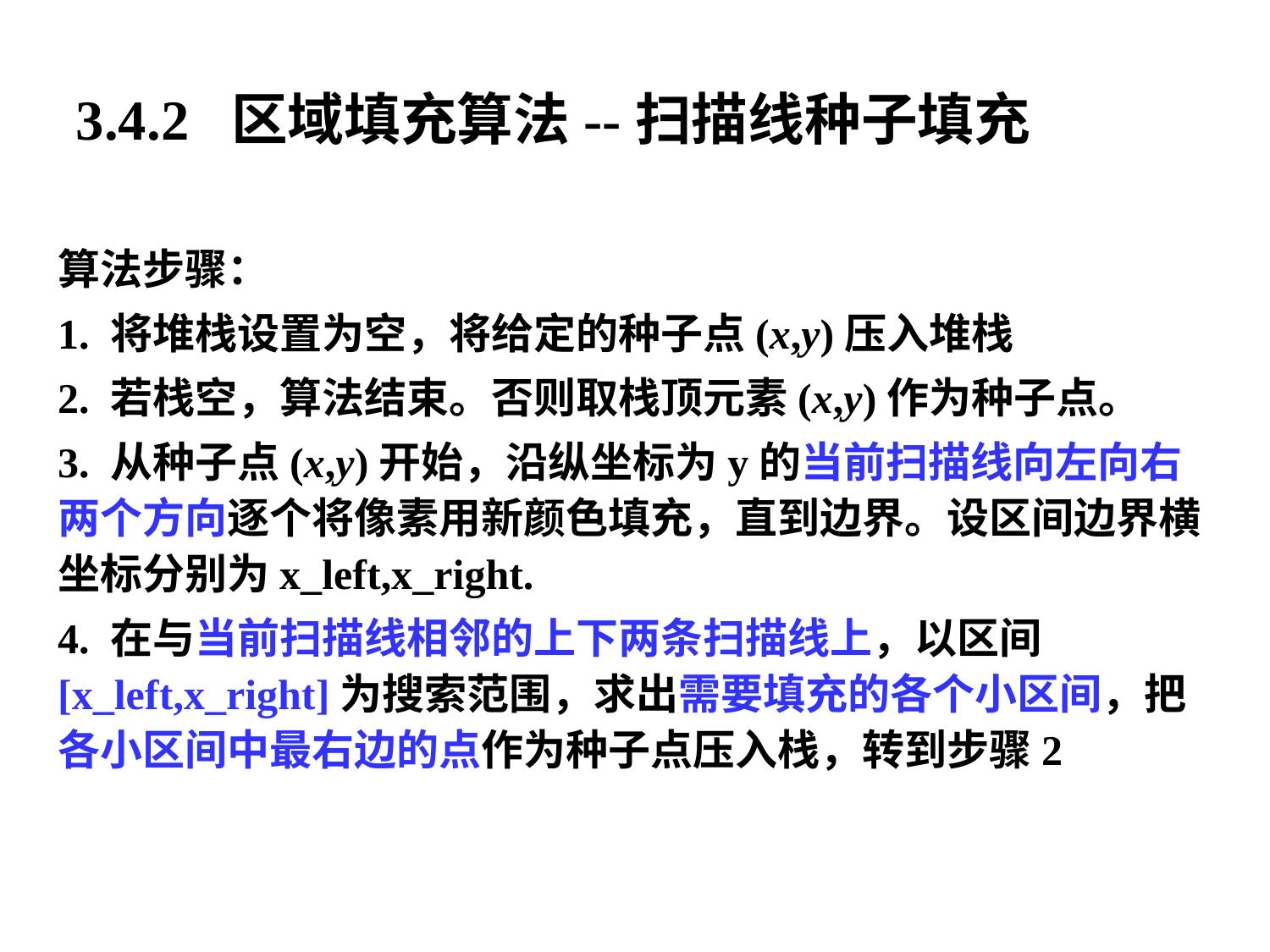

3.4.2  区域填充算法--扫描线种子填充
算法步骤：
1. 将堆栈设置为空，将给定的种子点(x,y)压入堆栈
2. 若栈空，算法结束。否则取栈顶元素(x,y)作为种子点。
3. 从种子点(x,y)开始，沿纵坐标为y的当前扫描线向左向右两个方向逐个将像素用新颜色填充，直到边界。设区间边界横坐标分别为x_left,x_right.
4. 在与当前扫描线相邻的上下两条扫描线上，以区间[x_left,x_right]为搜索范围，求出需要填充的各个小区间，把各小区间中最右边的点作为种子点压入栈，转到步骤2